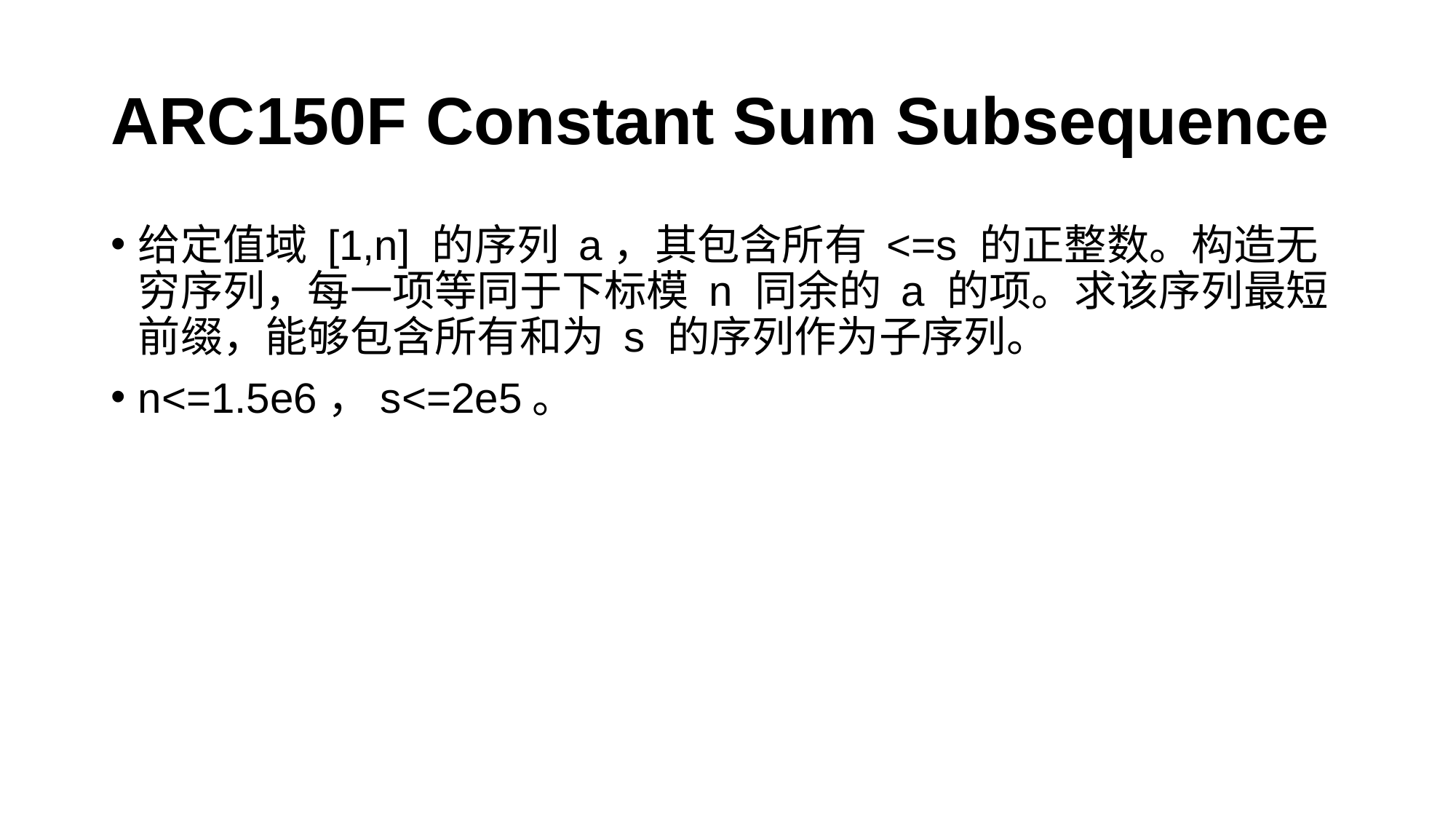

# ARC150F Constant Sum Subsequence
给定值域 [1,n] 的序列 a，其包含所有 <=s 的正整数。构造无穷序列，每一项等同于下标模 n 同余的 a 的项。求该序列最短前缀，能够包含所有和为 s 的序列作为子序列。
n<=1.5e6，s<=2e5。